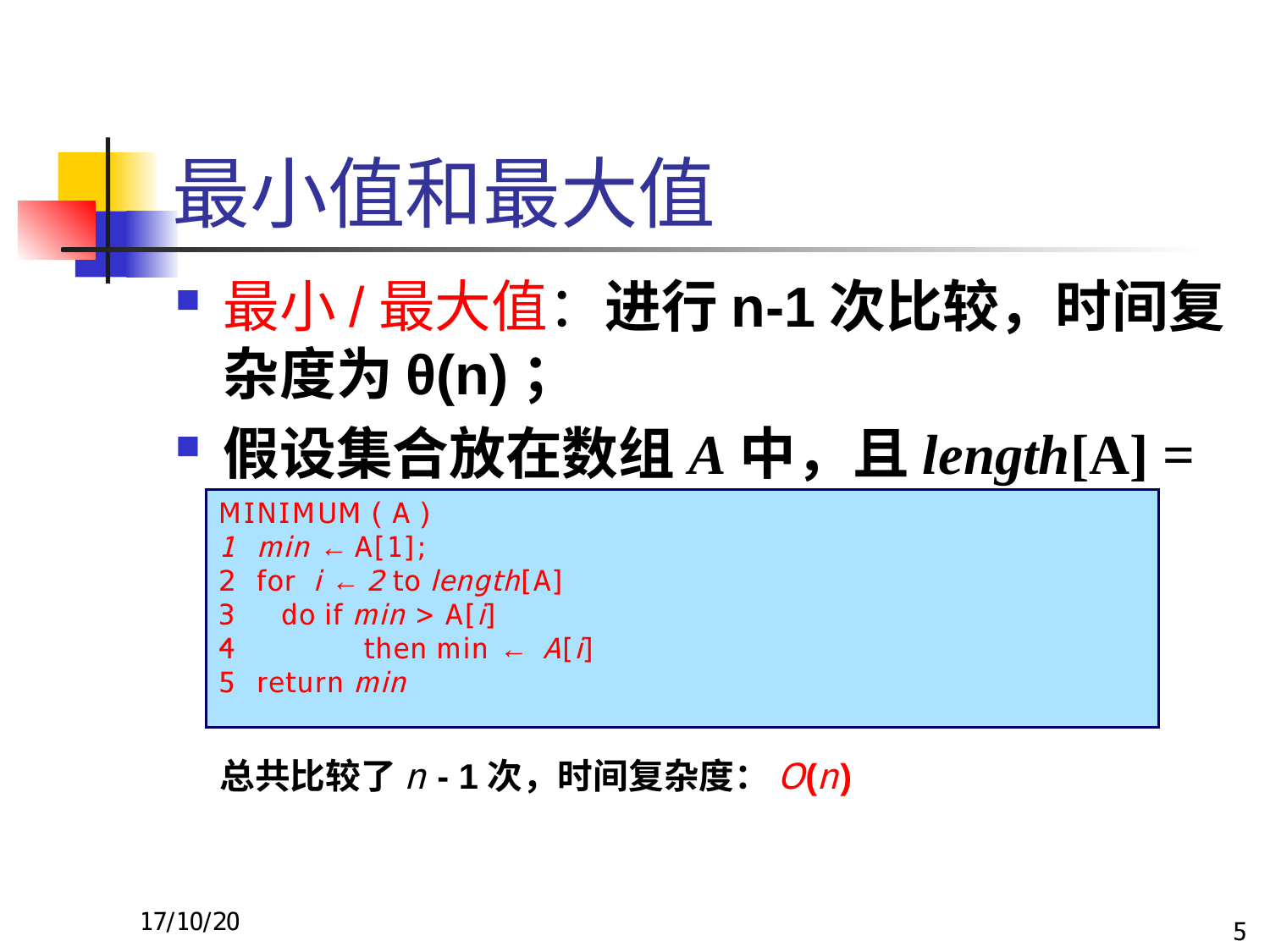

# 最小值和最大值
最小/最大值：进行n-1次比较，时间复杂度为θ(n)；
假设集合放在数组A中，且length[A] = n。

MINIMUM ( A )
 min ← A[1];
 for  i ← 2 to length[A]
    do if min > A[i]
              then min ←  A[i]
 return min
总共比较了n - 1次，时间复杂度：O(n)
17/10/20
5